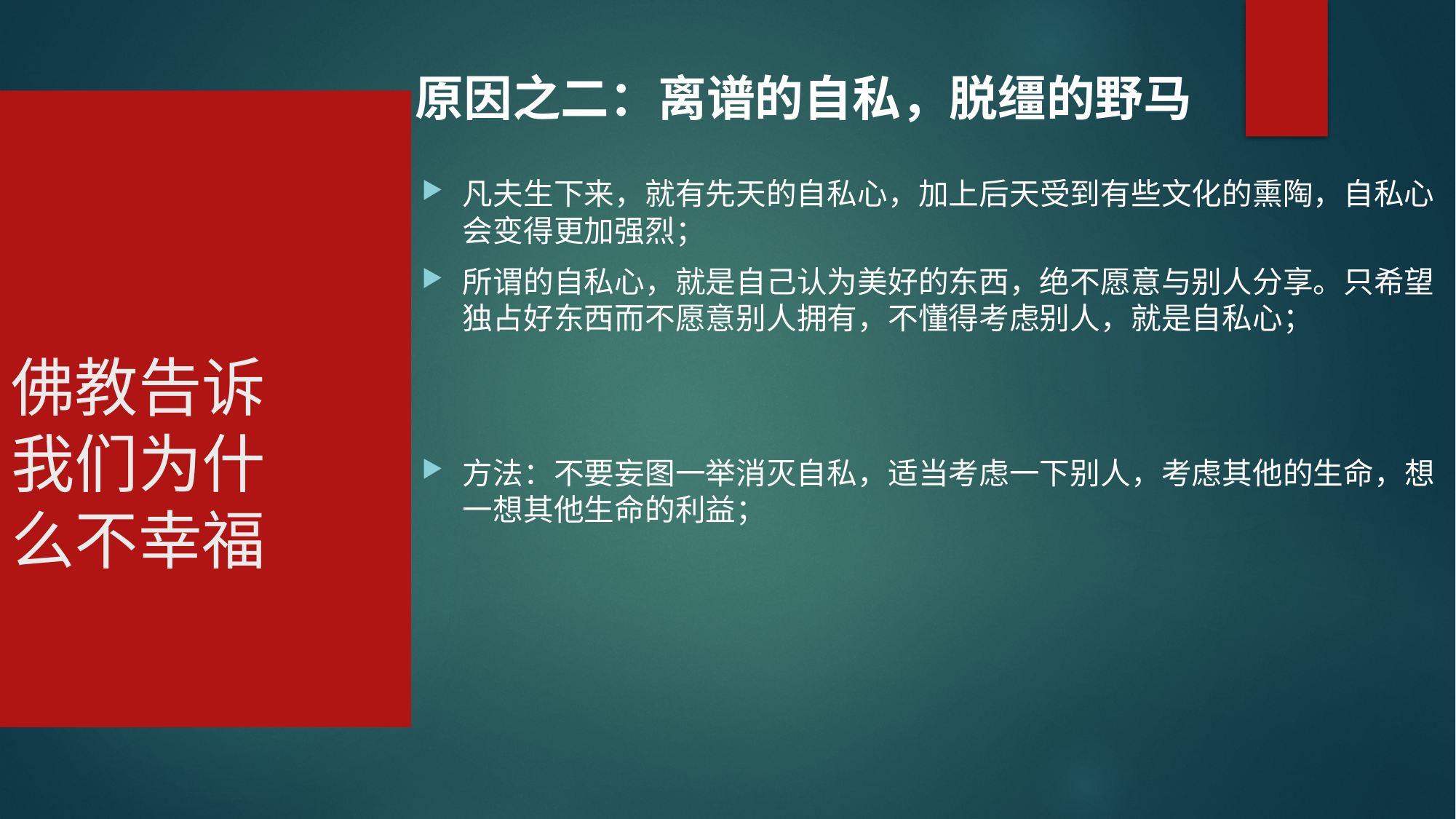

原因之二：离谱的自私，脱缰的野马
凡夫生下来，就有先天的自私心，加上后天受到有些文化的熏陶，自私心会变得更加强烈；
所谓的自私心，就是自己认为美好的东西，绝不愿意与别人分享。只希望独占好东西而不愿意别人拥有，不懂得考虑别人，就是自私心；

方法：不要妄图一举消灭自私，适当考虑一下别人，考虑其他的生命，想一想其他生命的利益；

# 佛教告诉我们为什么不幸福